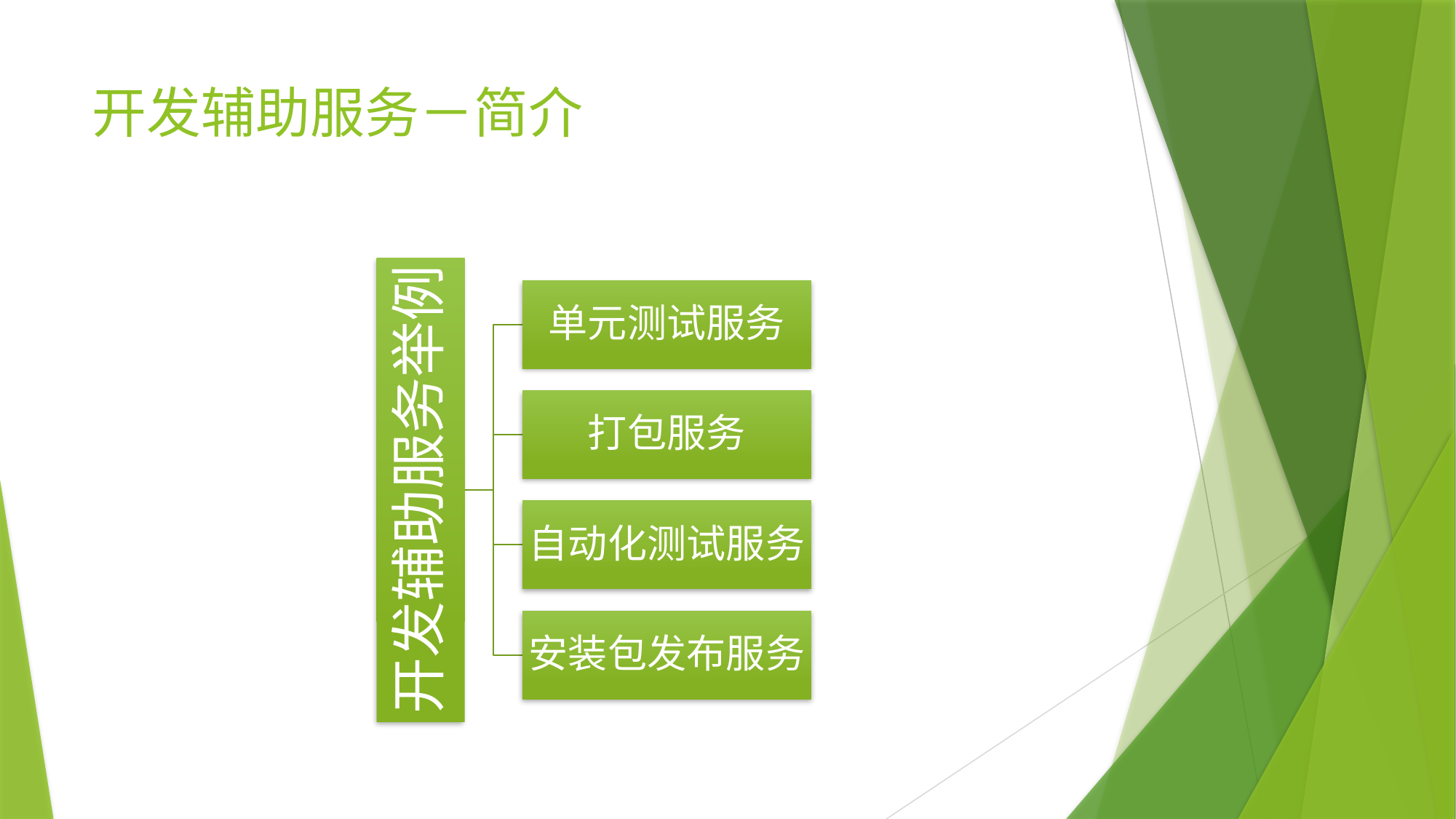

# 开发辅助服务－简介

开发辅助服务举例
单元测试服务
打包服务
自动化测试服务
安装包发布服务